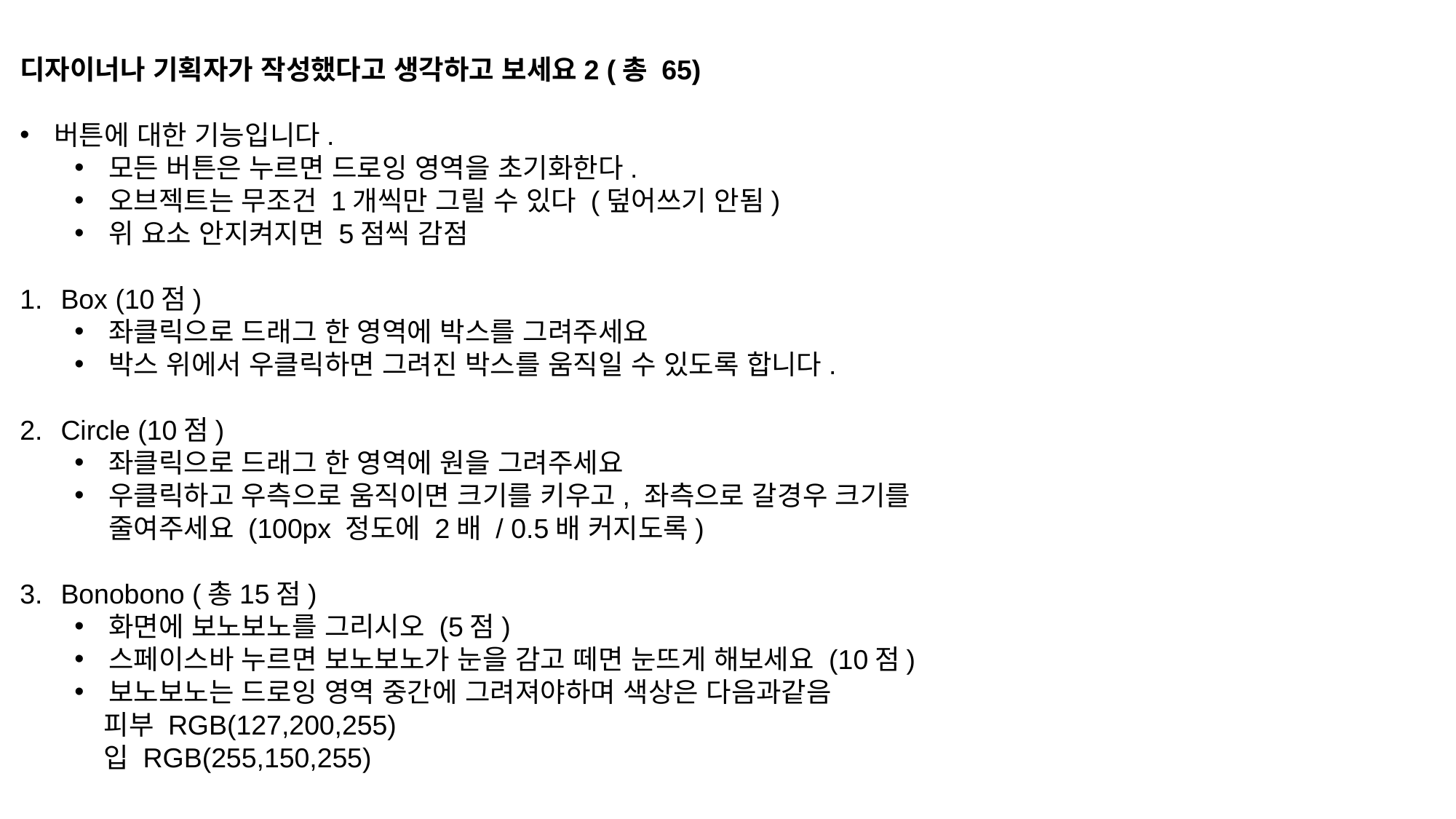

디자이너나 기획자가 작성했다고 생각하고 보세요2 (총 65)

버튼에 대한 기능입니다.
모든 버튼은 누르면 드로잉 영역을 초기화한다.
오브젝트는 무조건 1개씩만 그릴 수 있다 (덮어쓰기 안됨)
위 요소 안지켜지면 5점씩 감점

Box (10점)
좌클릭으로 드래그 한 영역에 박스를 그려주세요
박스 위에서 우클릭하면 그려진 박스를 움직일 수 있도록 합니다.

Circle (10점)
좌클릭으로 드래그 한 영역에 원을 그려주세요
우클릭하고 우측으로 움직이면 크기를 키우고, 좌측으로 갈경우 크기를 줄여주세요 (100px 정도에 2배 / 0.5배 커지도록)

Bonobono (총15점)
화면에 보노보노를 그리시오 (5점)
스페이스바 누르면 보노보노가 눈을 감고 떼면 눈뜨게 해보세요 (10점)
보노보노는 드로잉 영역 중간에 그려져야하며 색상은 다음과같음
   피부 RGB(127,200,255)
   입 RGB(255,150,255)